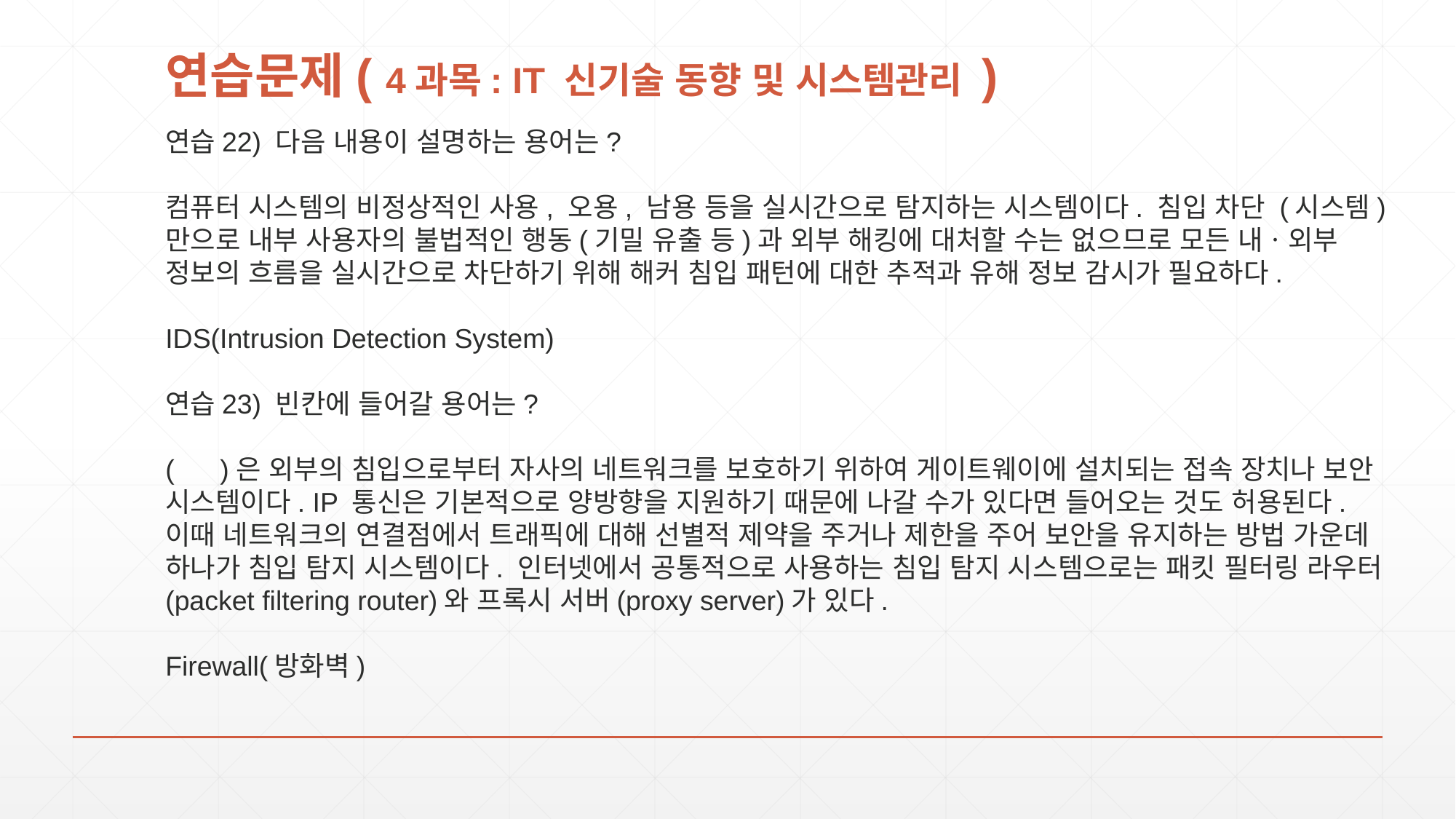

# 연습문제( 4과목: IT 신기술 동향 및 시스템관리 )
연습22) 다음 내용이 설명하는 용어는?

컴퓨터 시스템의 비정상적인 사용, 오용, 남용 등을 실시간으로 탐지하는 시스템이다. 침입 차단 (시스템)만으로 내부 사용자의 불법적인 행동(기밀 유출 등)과 외부 해킹에 대처할 수는 없으므로 모든 내ㆍ외부 정보의 흐름을 실시간으로 차단하기 위해 해커 침입 패턴에 대한 추적과 유해 정보 감시가 필요하다.

IDS(Intrusion Detection System)

연습23) 빈칸에 들어갈 용어는?

(      )은 외부의 침입으로부터 자사의 네트워크를 보호하기 위하여 게이트웨이에 설치되는 접속 장치나 보안 시스템이다. IP 통신은 기본적으로 양방향을 지원하기 때문에 나갈 수가 있다면 들어오는 것도 허용된다. 이때 네트워크의 연결점에서 트래픽에 대해 선별적 제약을 주거나 제한을 주어 보안을 유지하는 방법 가운데 하나가 침입 탐지 시스템이다. 인터넷에서 공통적으로 사용하는 침입 탐지 시스템으로는 패킷 필터링 라우터(packet filtering router)와 프록시 서버(proxy server)가 있다.

Firewall(방화벽)